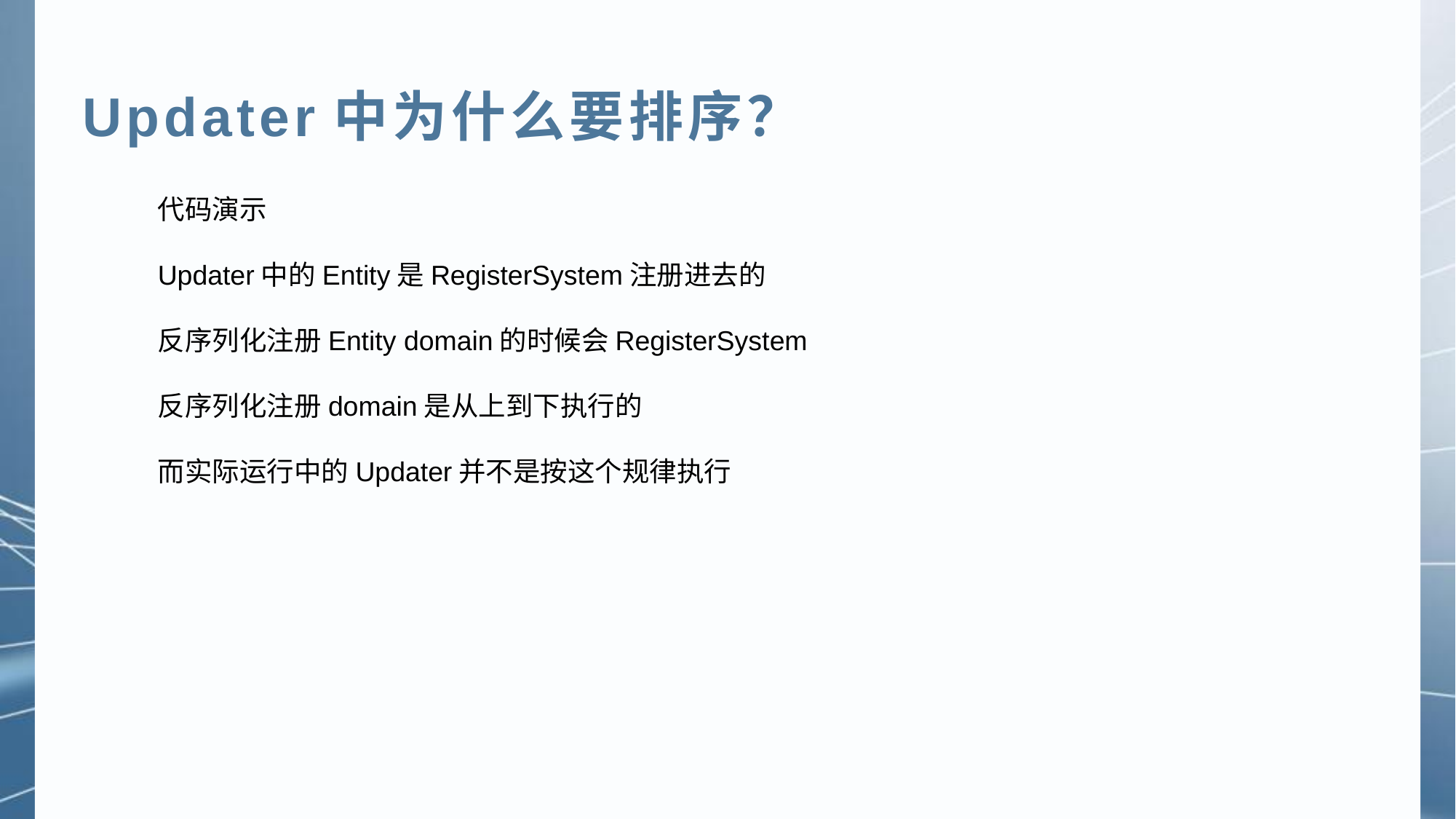

Updater中为什么要排序？
代码演示

Updater中的Entity是RegisterSystem注册进去的

反序列化注册Entity domain的时候会RegisterSystem

反序列化注册domain是从上到下执行的

而实际运行中的Updater并不是按这个规律执行